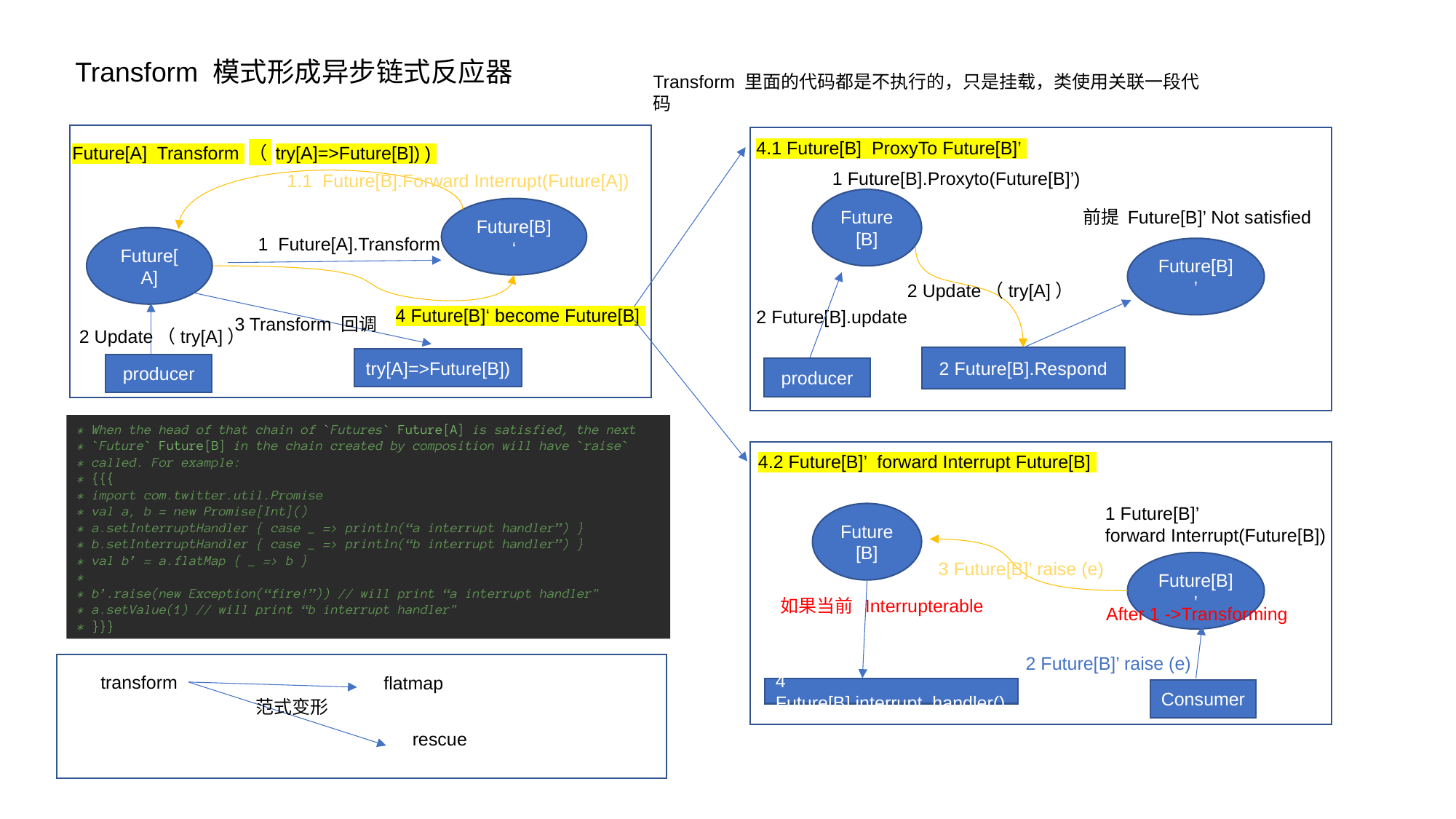

Transform 模式形成异步链式反应器
Transform 里面的代码都是不执行的，只是挂载，类使用关联一段代码

4.1 Future[B]  ProxyTo Future[B]’
Future[A]  Transform （ try[A]=>Future[B]) )
1 Future[B].Proxyto(Future[B]’)
1.1  Future[B].Forward Interrupt(Future[A])
Future[B]
Future[B] ‘
前提 Future[B]’ Not satisfied
1  Future[A].Transform
Future[A]
Future[B]’
2 Update（try[A]）
4 Future[B]‘ become Future[B]
2 Future[B].update
3 Transform 回调
2 Update（try[A]）
2 Future[B].Respond
try[A]=>Future[B])
producer
producer
* When the head of that chain of `Futures` Future[A] is satisfied, the next
* `Future` Future[B] in the chain created by composition will have `raise`
* called. For example:
* {{{
* import com.twitter.util.Promise
* val a, b = new Promise[Int]()
* a.setInterruptHandler { case _ => println(“a interrupt handler”) }
* b.setInterruptHandler { case _ => println(“b interrupt handler”) }
* val b’ = a.flatMap { _ => b }
*
* b’.raise(new Exception(“fire!”)) // will print “a interrupt handler"
* a.setValue(1) // will print “b interrupt handler"
* }}}

4.2 Future[B]’  forward Interrupt Future[B]
1 Future[B]’
forward Interrupt(Future[B])
Future[B]
3 Future[B]’ raise (e)
Future[B]’
如果当前  Interrupterable
After 1 ->Transforming
2 Future[B]’ raise (e)

transform
flatmap
4 Future[B].interrupt_handler()
Consumer
范式变形
rescue